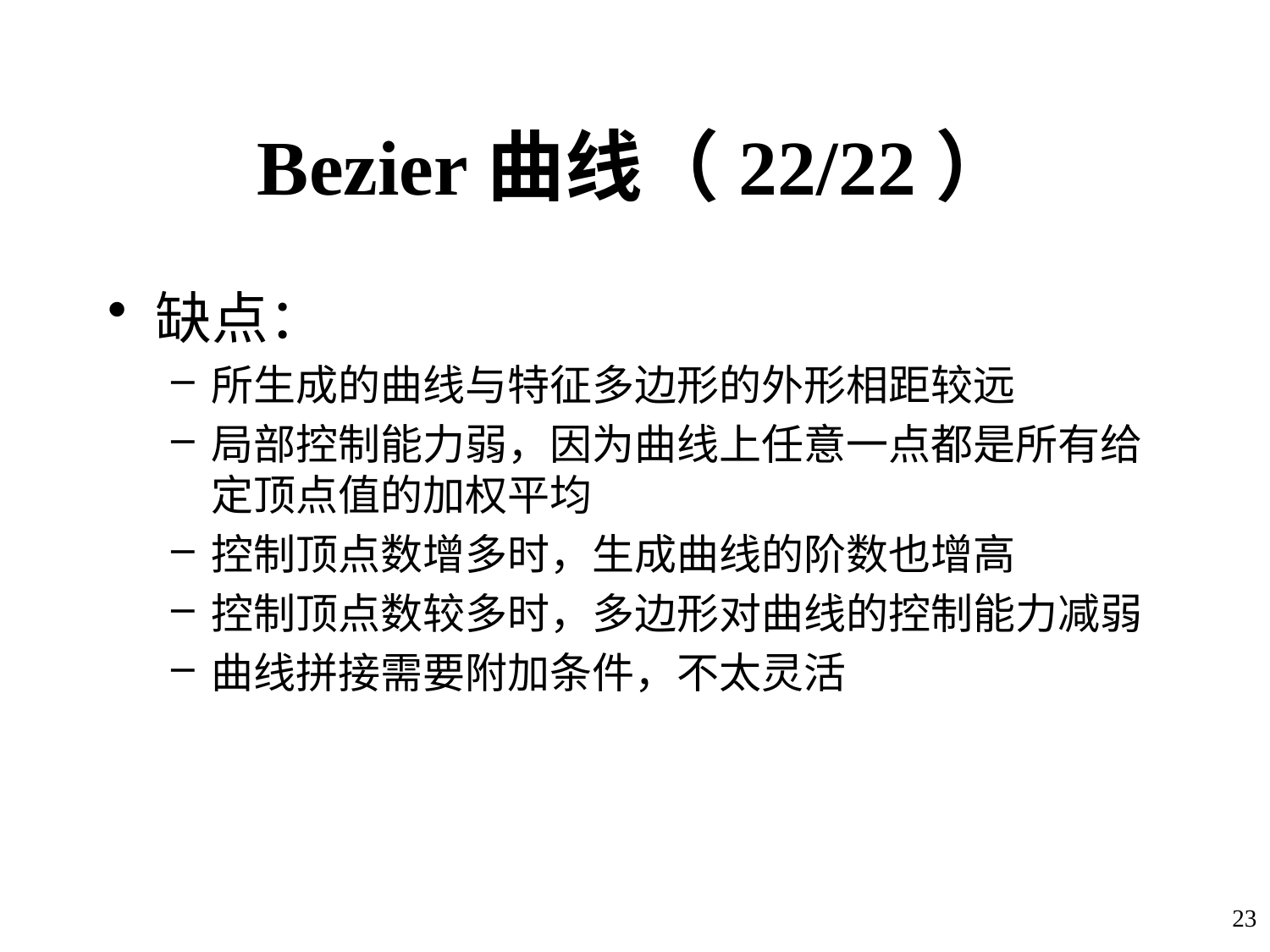

# Bezier曲线（22/22）
缺点：
所生成的曲线与特征多边形的外形相距较远
局部控制能力弱，因为曲线上任意一点都是所有给定顶点值的加权平均
控制顶点数增多时，生成曲线的阶数也增高
控制顶点数较多时，多边形对曲线的控制能力减弱
曲线拼接需要附加条件，不太灵活
23